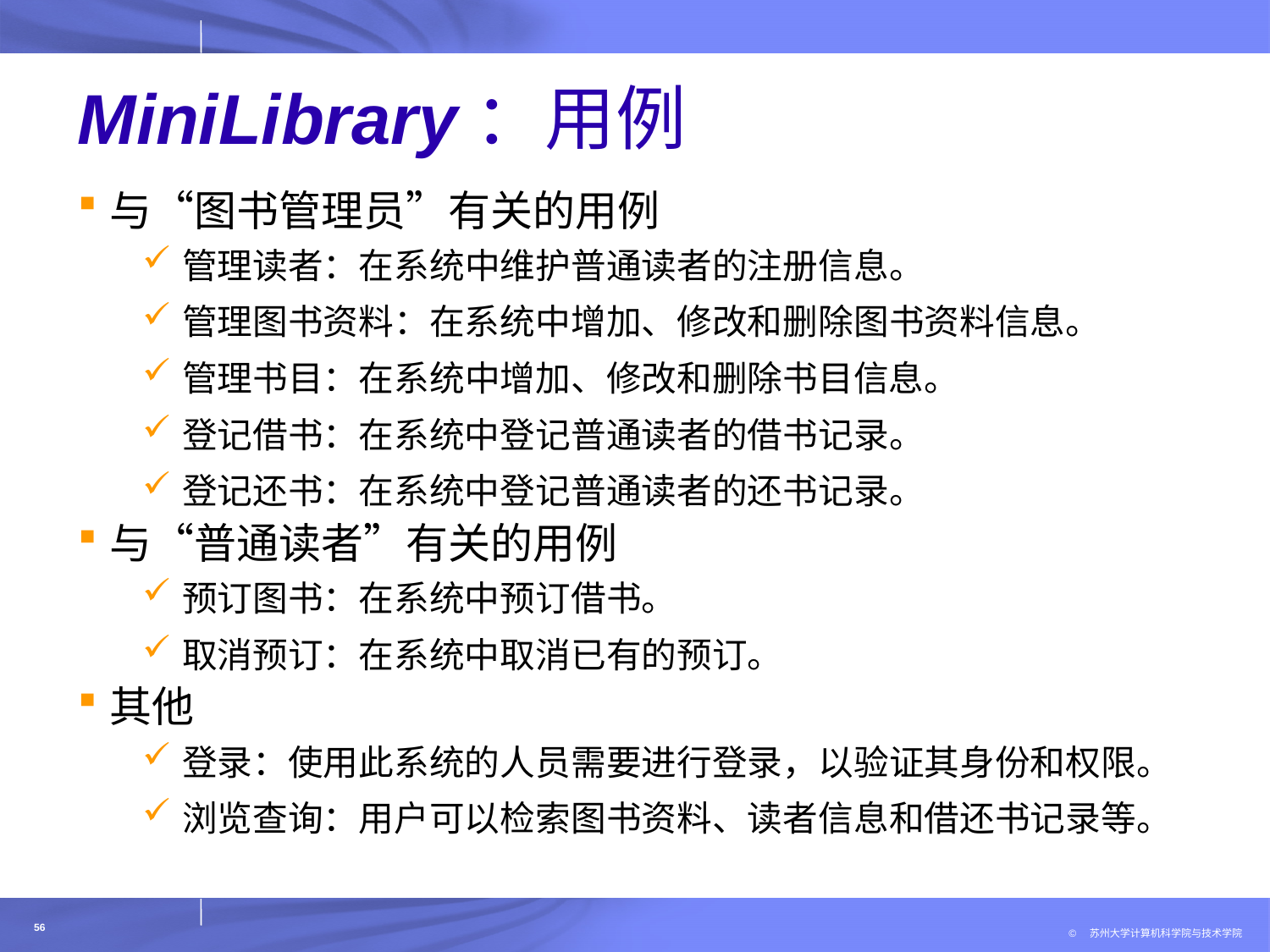

# MiniLibrary：用例
与“图书管理员”有关的用例
管理读者：在系统中维护普通读者的注册信息。
管理图书资料：在系统中增加、修改和删除图书资料信息。
管理书目：在系统中增加、修改和删除书目信息。
登记借书：在系统中登记普通读者的借书记录。
登记还书：在系统中登记普通读者的还书记录。
与“普通读者”有关的用例
预订图书：在系统中预订借书。
取消预订：在系统中取消已有的预订。
其他
登录：使用此系统的人员需要进行登录，以验证其身份和权限。
浏览查询：用户可以检索图书资料、读者信息和借还书记录等。

56